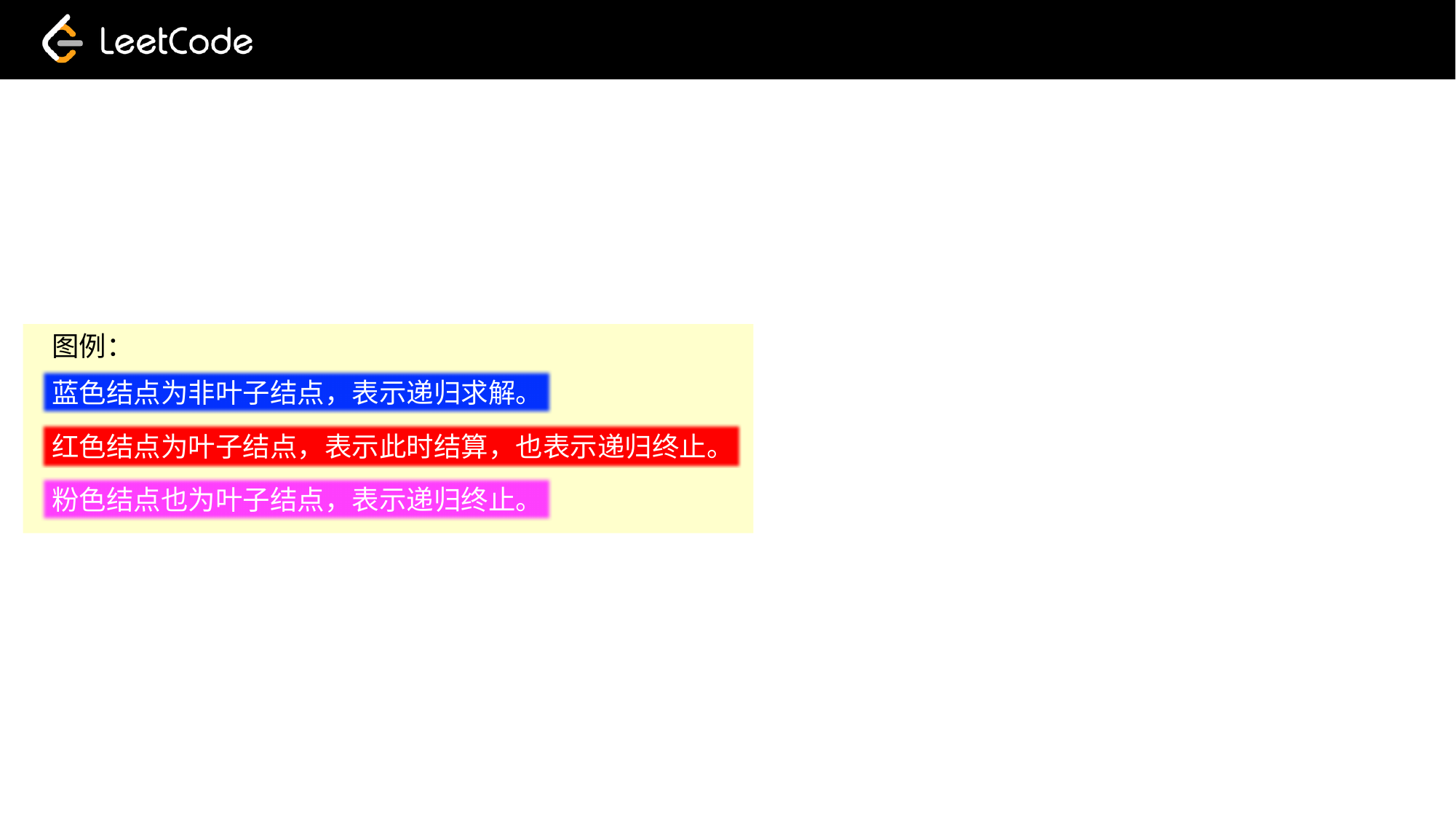

图例：

蓝色结点为非叶子结点，表示递归求解。
红色结点为叶子结点，表示此时结算，也表示递归终止。
粉色结点也为叶子结点，表示递归终止。